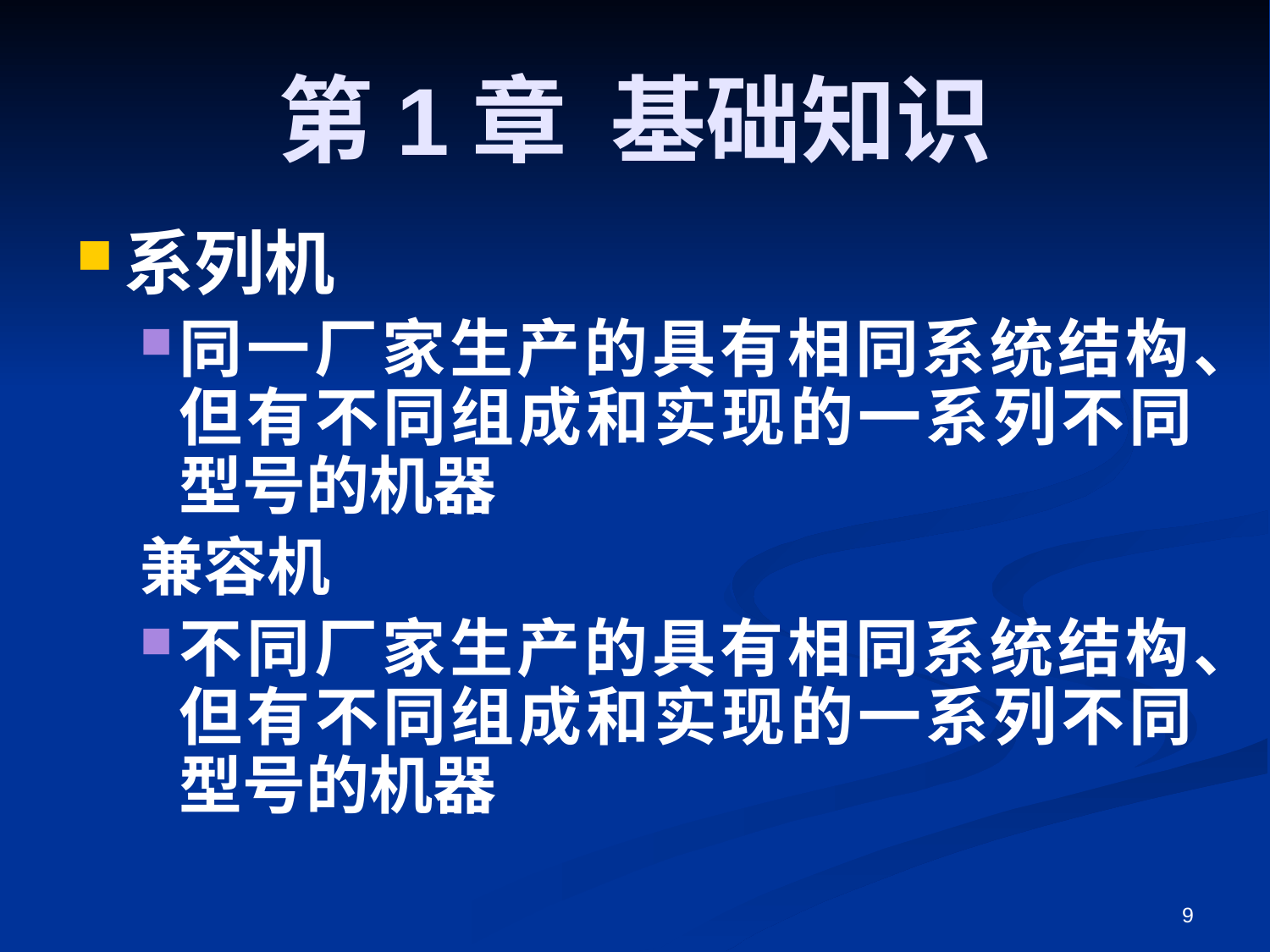

# 第1章  基础知识
系列机
同一厂家生产的具有相同系统结构、但有不同组成和实现的一系列不同型号的机器
兼容机
不同厂家生产的具有相同系统结构、但有不同组成和实现的一系列不同型号的机器
9